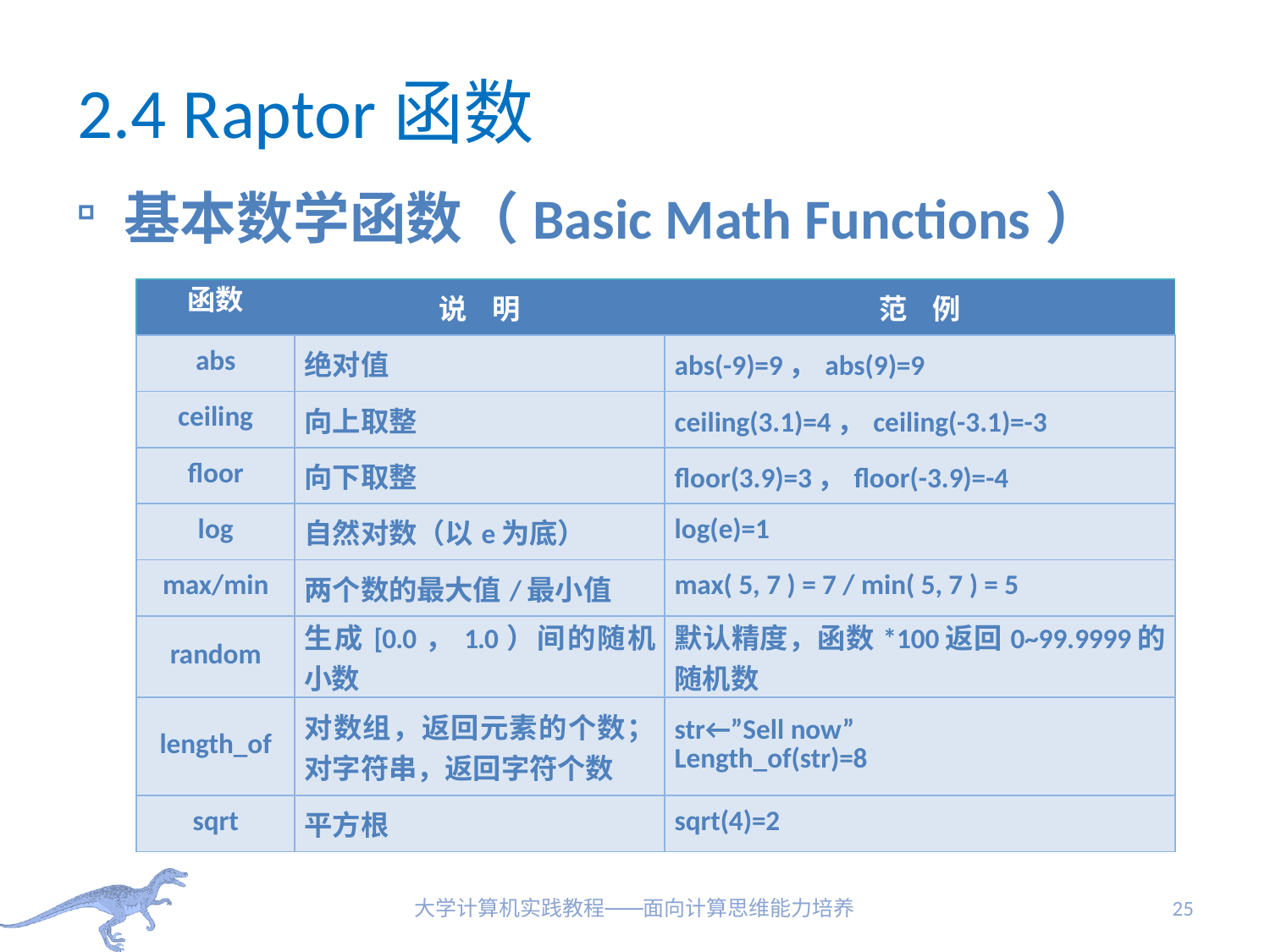

# 2.4 Raptor函数
基本数学函数（Basic Math Functions）

| 函数 | 说 明 | 范 例 |
| --- | --- | --- |
| abs | 绝对值 | abs(-9)=9，abs(9)=9 |
| ceiling | 向上取整 | ceiling(3.1)=4，ceiling(-3.1)=-3 |
| floor | 向下取整 | floor(3.9)=3，floor(-3.9)=-4 |
| log | 自然对数（以e为底） | log(e)=1 |
| max/min | 两个数的最大值/最小值 | max( 5, 7 ) = 7 / min( 5, 7 ) = 5 |
| random | 生成[0.0，1.0）间的随机小数 | 默认精度，函数\*100返回0~99.9999的随机数 |
| length\_of | 对数组，返回元素的个数；对字符串，返回字符个数 | str←”Sell now” Length\_of(str)=8 |
| sqrt | 平方根 | sqrt(4)=2 |
大学计算机实践教程——面向计算思维能力培养
25